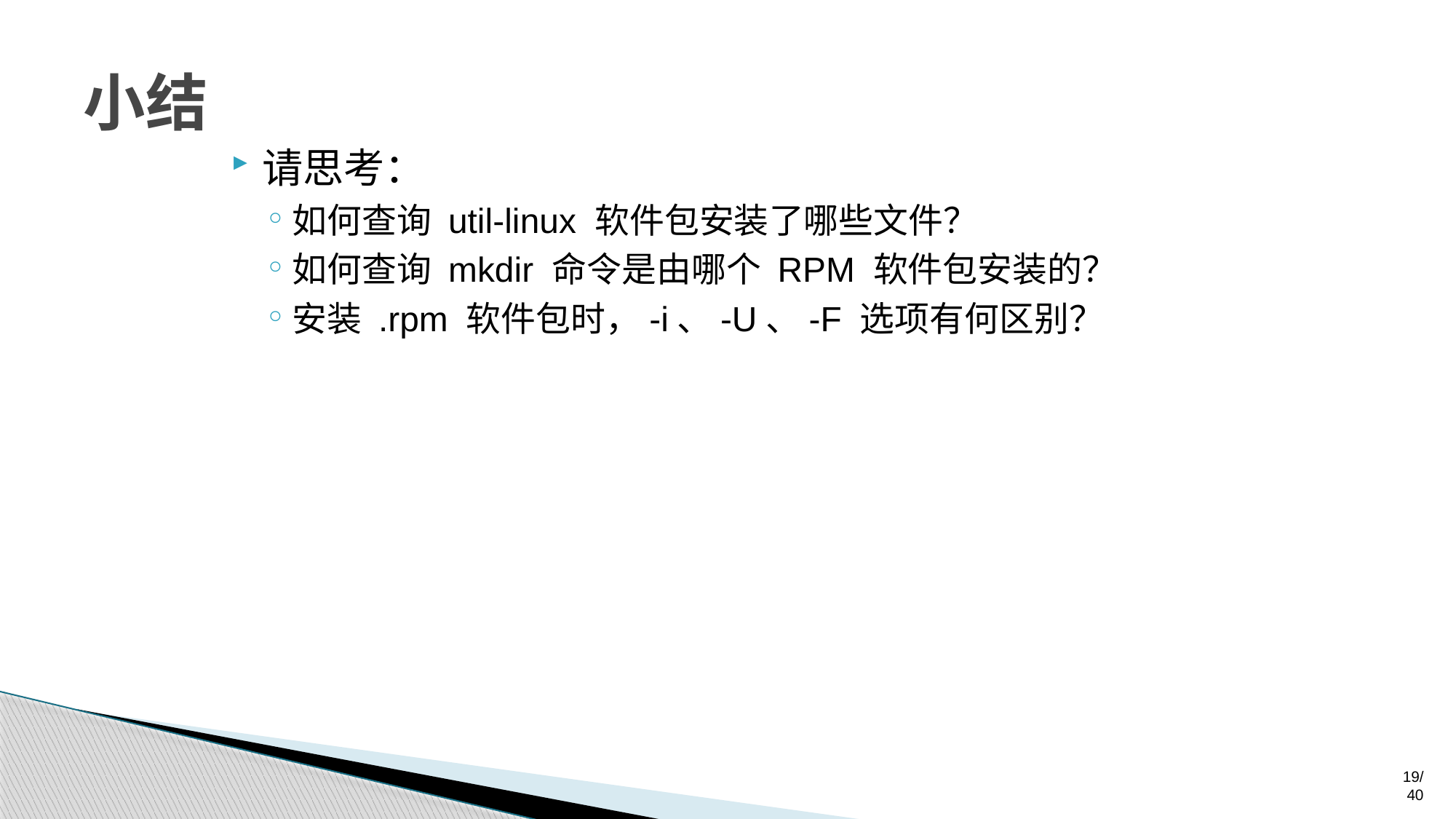

# 小结
请思考：
如何查询 util-linux 软件包安装了哪些文件？
如何查询 mkdir 命令是由哪个 RPM 软件包安装的？
安装 .rpm 软件包时，-i、-U、-F 选项有何区别？

19/40